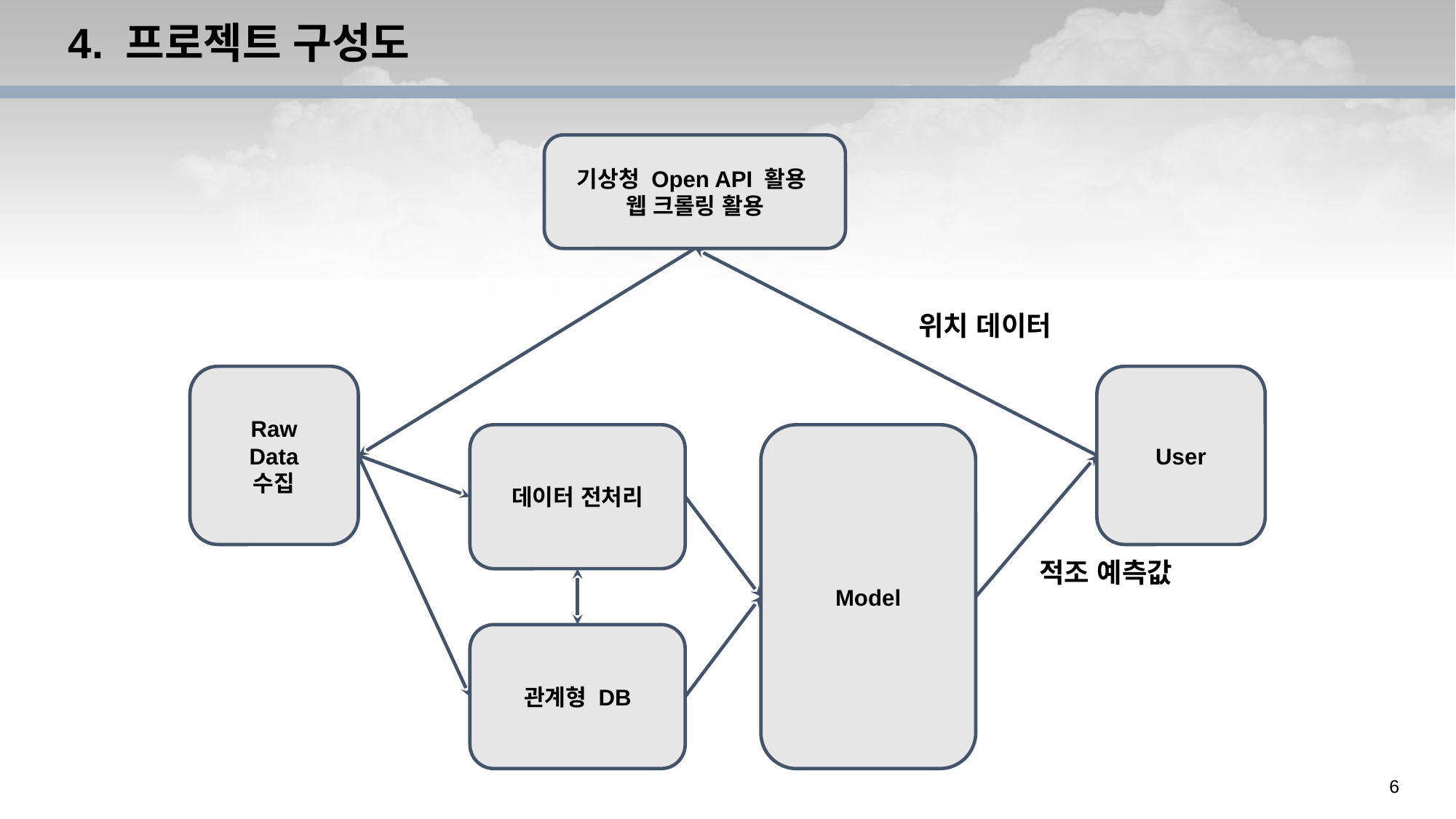

# 4. 프로젝트 구성도
기상청 Open API 활용
웹 크롤링 활용
위치 데이터
Raw
Data
수집
User
적조 예측값
데이터 전처리
Model
관계형 DB